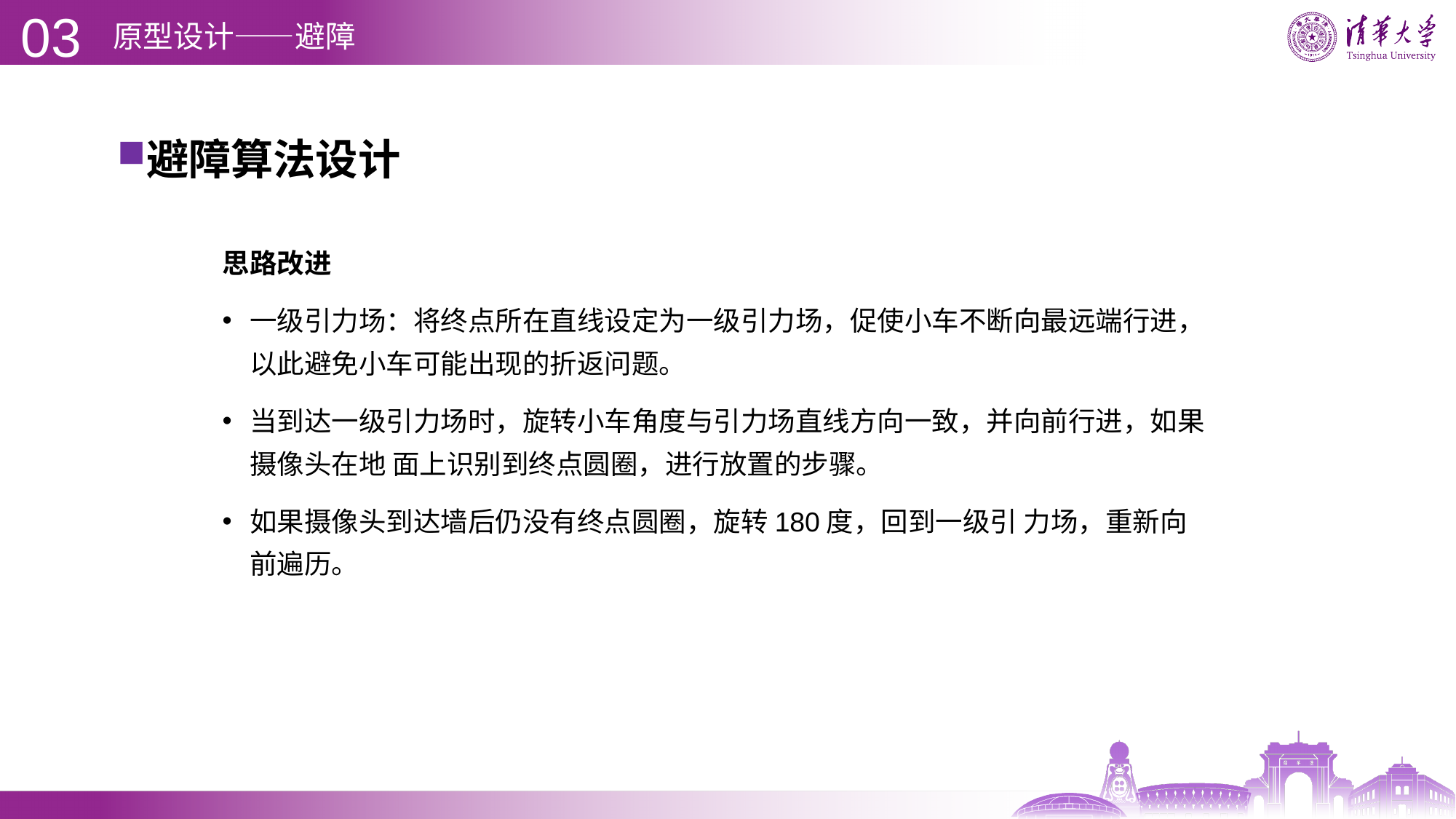

03
# 原型设计——避障
避障算法设计
思路改进
一级引力场：将终点所在直线设定为一级引力场，促使小车不断向最远端行进，以此避免小车可能出现的折返问题。
当到达一级引力场时，旋转小车角度与引力场直线方向一致，并向前行进，如果摄像头在地 面上识别到终点圆圈，进行放置的步骤。
如果摄像头到达墙后仍没有终点圆圈，旋转180度，回到一级引 力场，重新向前遍历。